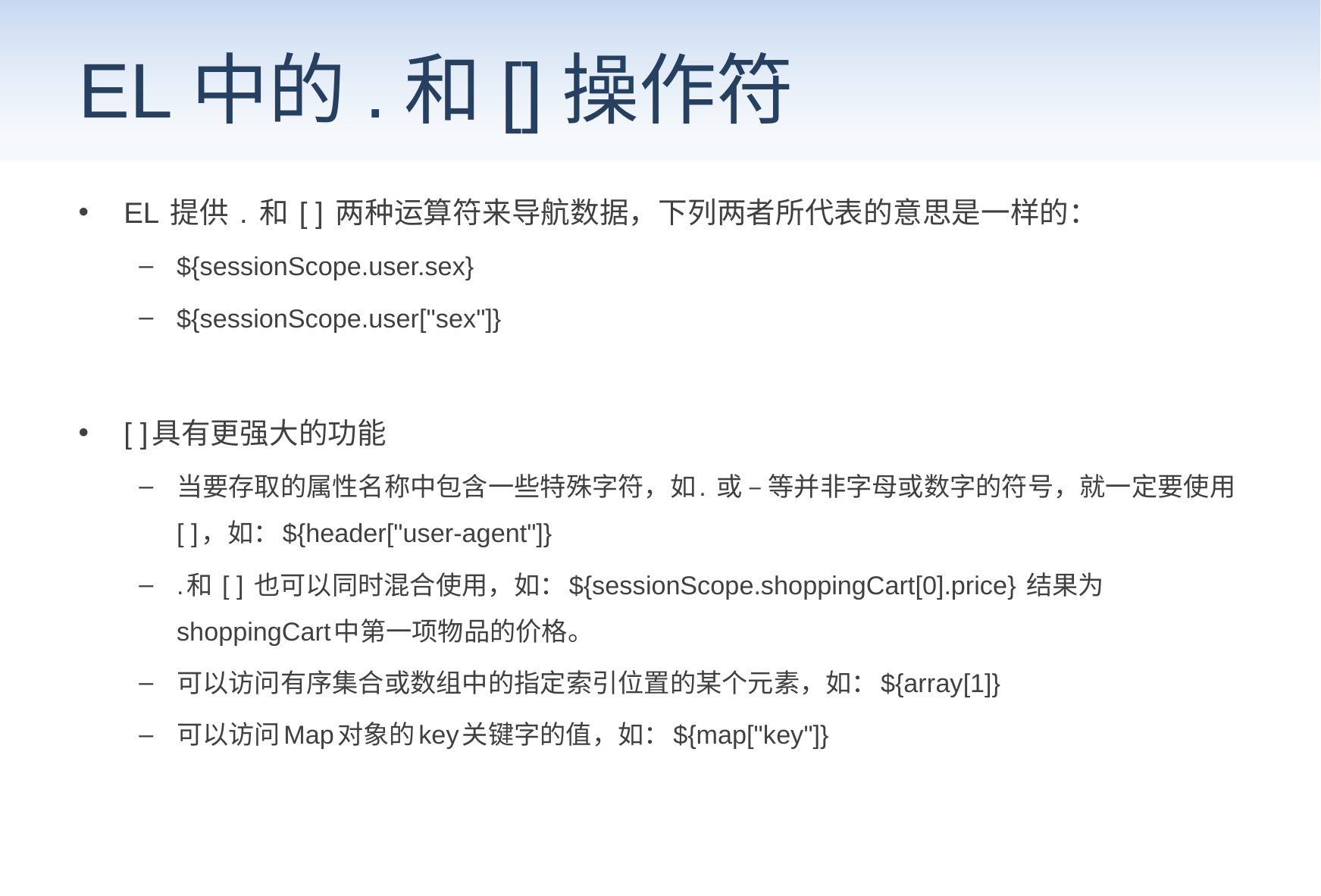

# EL中的.和[]操作符
EL 提供 . 和 [ ] 两种运算符来导航数据，下列两者所代表的意思是一样的：
${sessionScope.user.sex}
${sessionScope.user["sex"]}

[ ]具有更强大的功能
当要存取的属性名称中包含一些特殊字符，如. 或 – 等并非字母或数字的符号，就一定要使用 [ ]，如：${header["user-agent"]}
.和 [ ] 也可以同时混合使用，如：${sessionScope.shoppingCart[0].price} 结果为shoppingCart中第一项物品的价格。
可以访问有序集合或数组中的指定索引位置的某个元素，如：${array[1]}
可以访问Map对象的key关键字的值，如：${map["key"]}